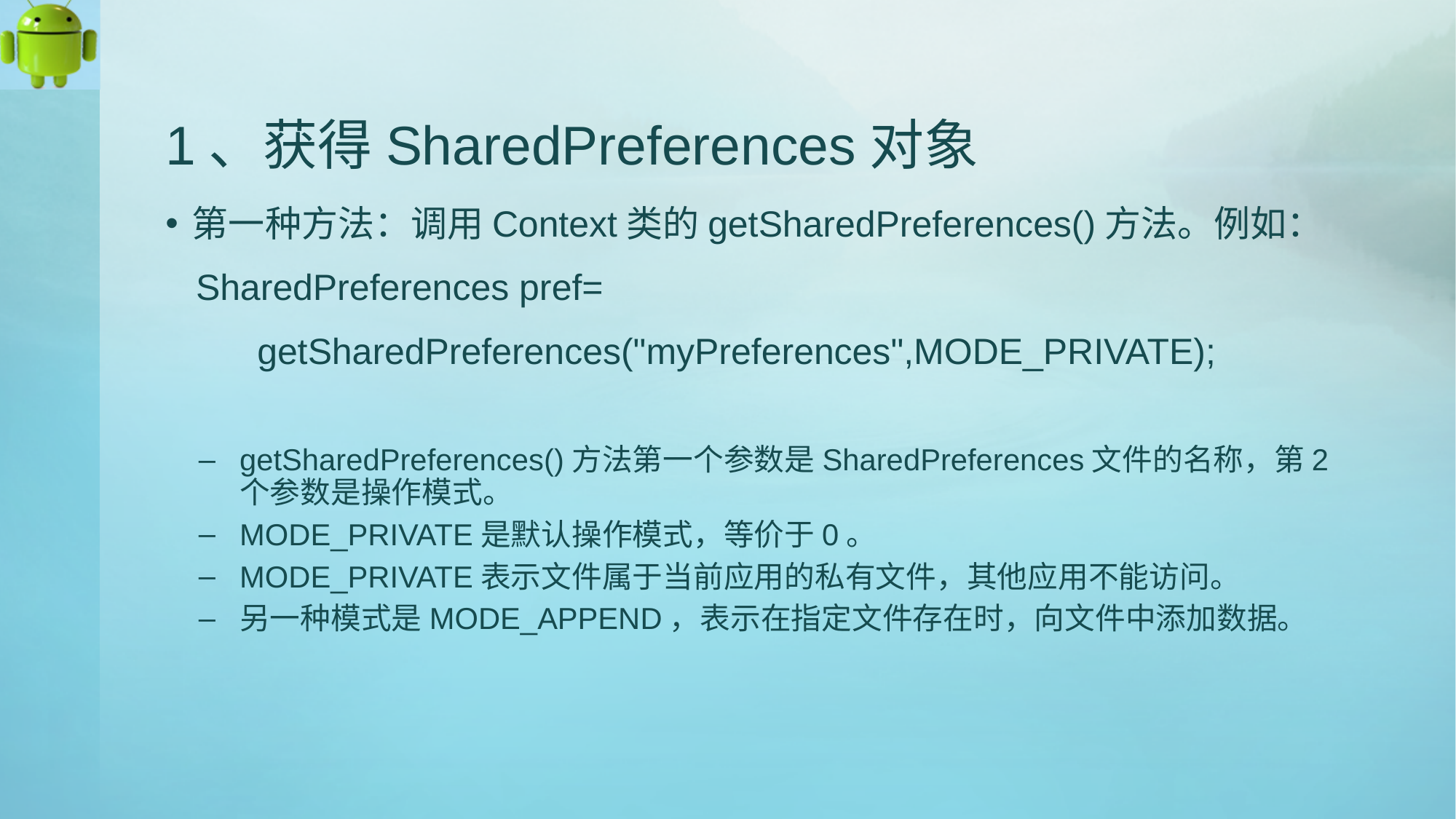

# 1、获得SharedPreferences对象
第一种方法：调用Context类的getSharedPreferences()方法。例如：
   SharedPreferences pref=
         getSharedPreferences("myPreferences",MODE_PRIVATE);

getSharedPreferences()方法第一个参数是SharedPreferences文件的名称，第2个参数是操作模式。
MODE_PRIVATE是默认操作模式，等价于0。
MODE_PRIVATE表示文件属于当前应用的私有文件，其他应用不能访问。
另一种模式是MODE_APPEND，表示在指定文件存在时，向文件中添加数据。